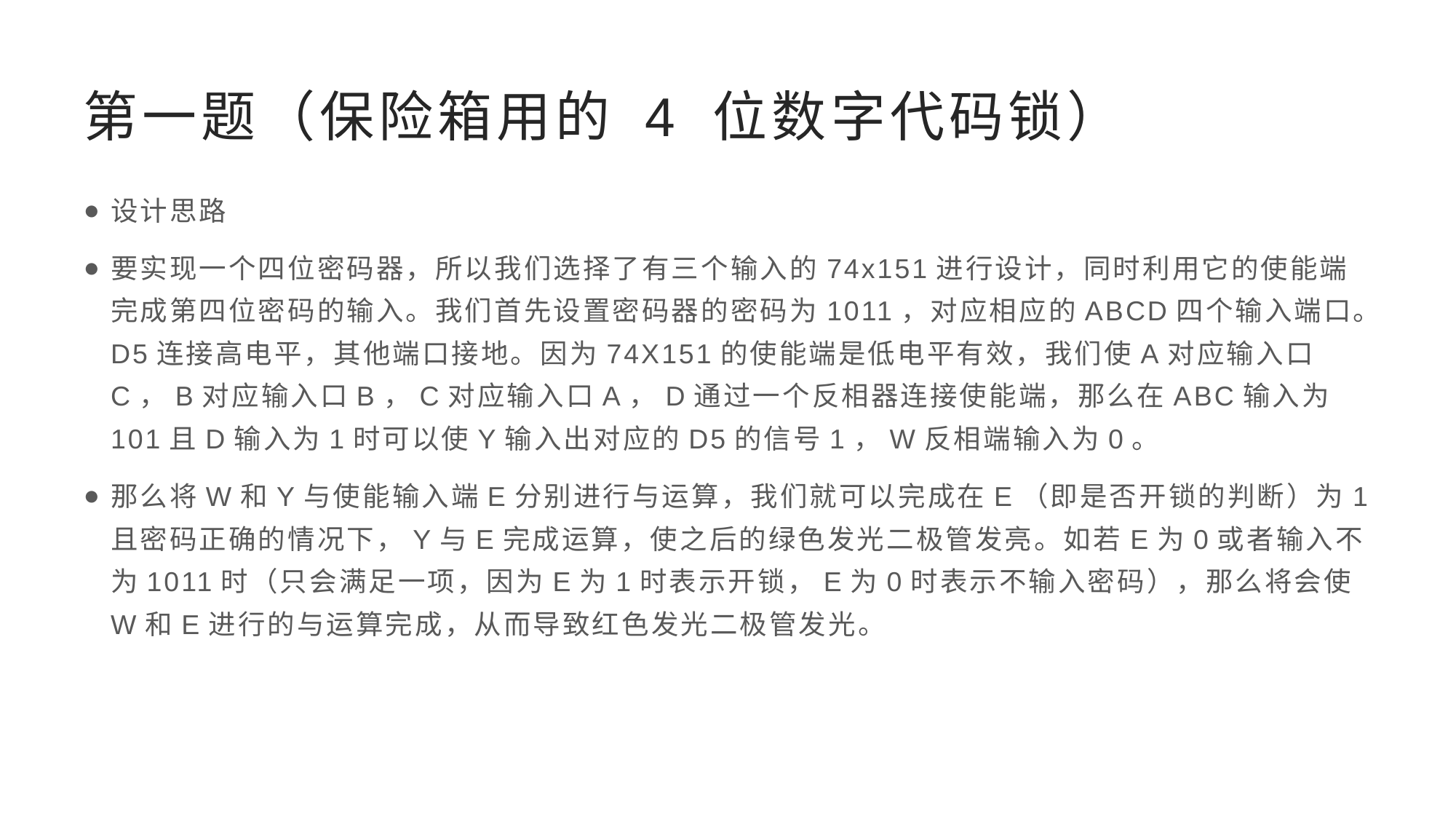

# 第一题（保险箱用的 4 位数字代码锁）
设计思路
要实现一个四位密码器，所以我们选择了有三个输入的74x151进行设计，同时利用它的使能端完成第四位密码的输入。我们首先设置密码器的密码为1011，对应相应的ABCD四个输入端口。D5连接高电平，其他端口接地。因为74X151的使能端是低电平有效，我们使A对应输入口C，B对应输入口B，C对应输入口A，D通过一个反相器连接使能端，那么在ABC输入为101且D输入为1时可以使Y输入出对应的D5的信号1，W反相端输入为0。
那么将W和Y与使能输入端E分别进行与运算，我们就可以完成在E（即是否开锁的判断）为1且密码正确的情况下，Y与E完成运算，使之后的绿色发光二极管发亮。如若E为0或者输入不为1011时（只会满足一项，因为E为1时表示开锁，E为0时表示不输入密码），那么将会使W和E进行的与运算完成，从而导致红色发光二极管发光。